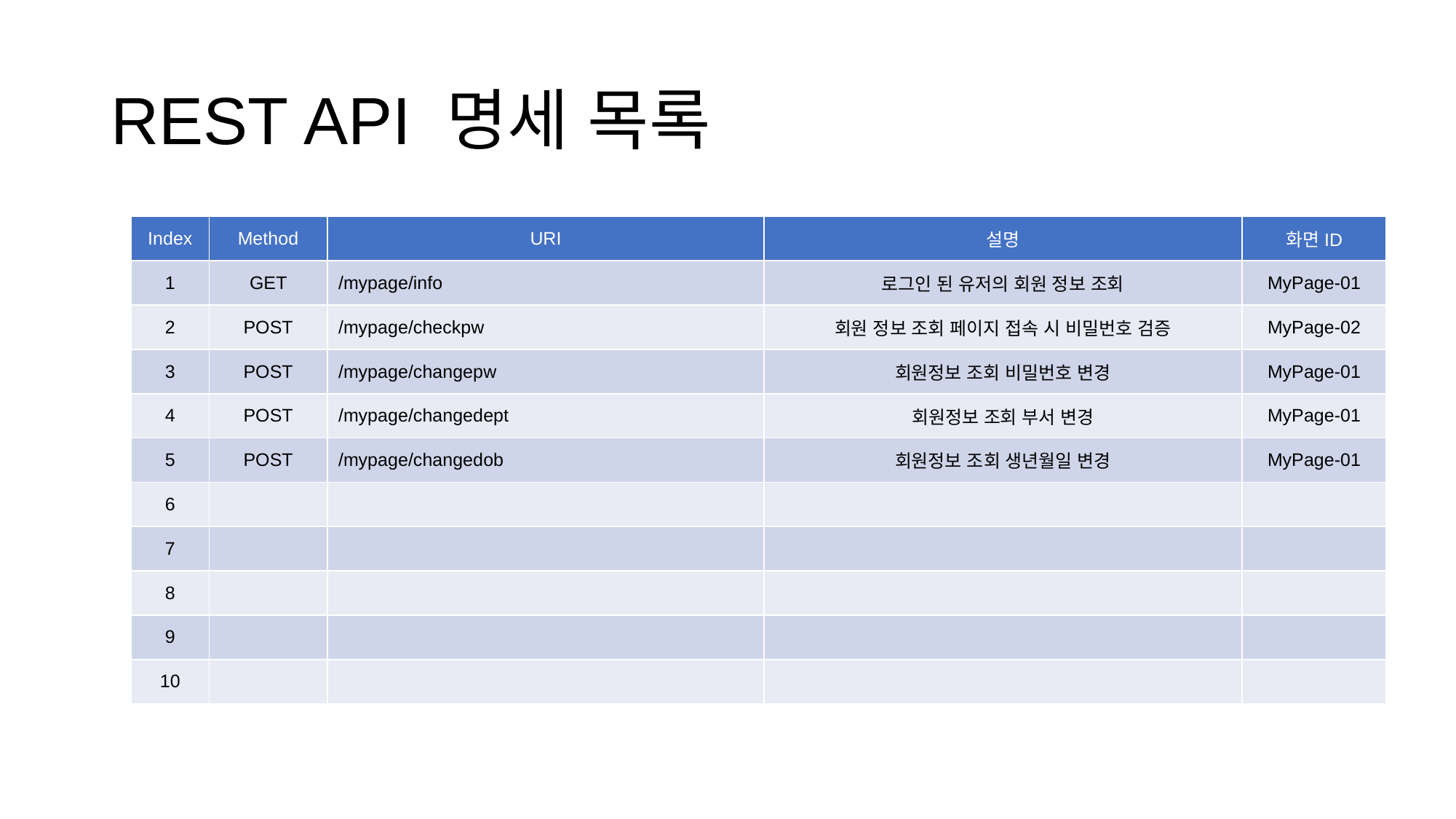

# REST API 명세 목록
| Index | Method | URI | 설명 | 화면ID |
| --- | --- | --- | --- | --- |
| 1 | GET | /mypage/info | 로그인 된 유저의 회원 정보 조회 | MyPage-01 |
| 2 | POST | /mypage/checkpw | 회원 정보 조회 페이지 접속 시 비밀번호 검증 | MyPage-02 |
| 3 | POST | /mypage/changepw | 회원정보 조회 비밀번호 변경 | MyPage-01 |
| 4 | POST | /mypage/changedept | 회원정보 조회 부서 변경 | MyPage-01 |
| 5 | POST | /mypage/changedob | 회원정보 조회 생년월일 변경 | MyPage-01 |
| 6 |  |  |  |  |
| 7 |  |  |  |  |
| 8 |  |  |  |  |
| 9 |  |  |  |  |
| 10 |  |  |  |  |